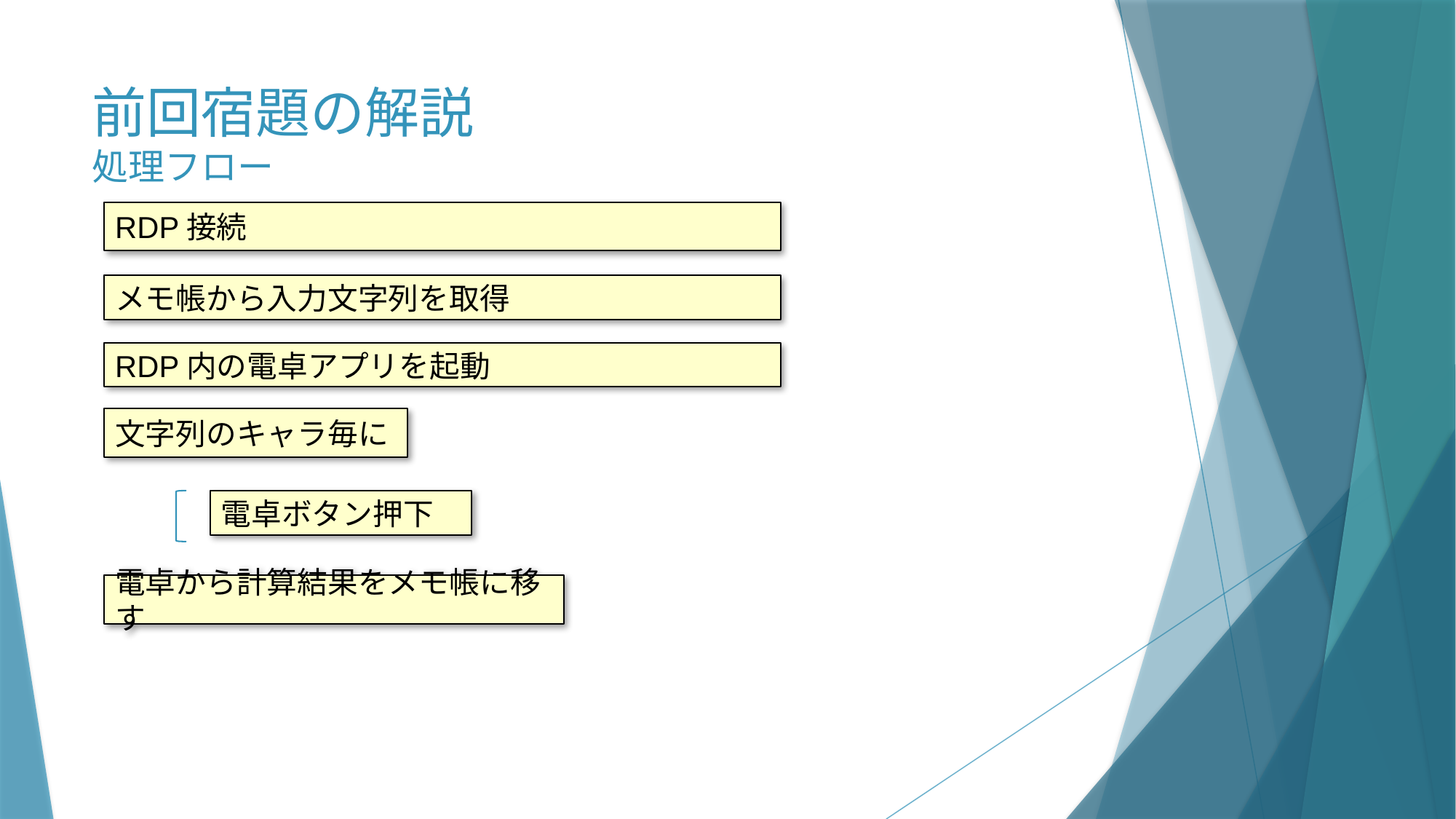

# 前回宿題の解説 処理フロー
RDP接続
メモ帳から入力文字列を取得
RDP内の電卓アプリを起動
文字列のキャラ毎に

電卓ボタン押下
電卓から計算結果をメモ帳に移す